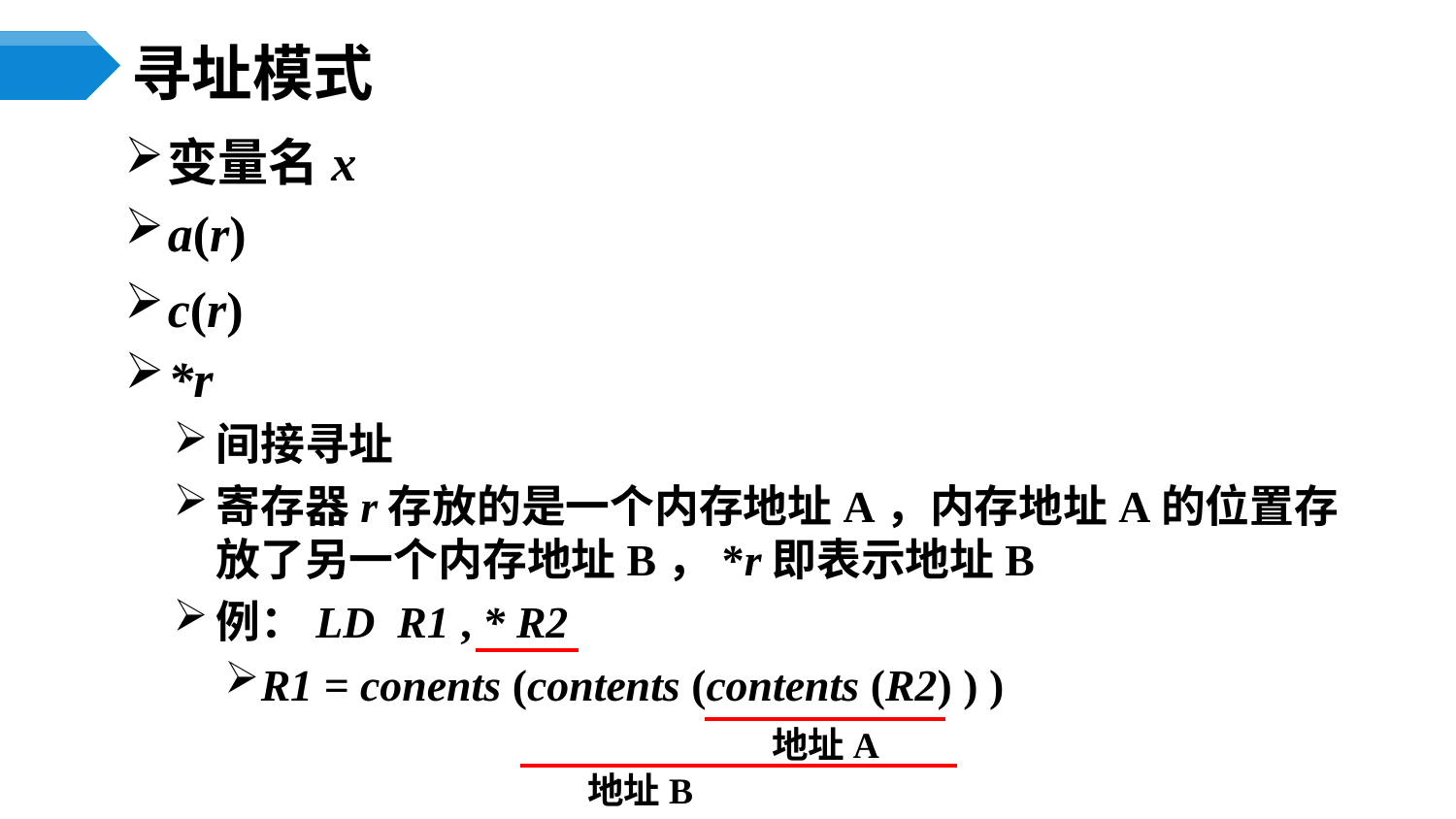

# 寻址模式
变量名x
a(r)
c(r)
*r
间接寻址
寄存器r存放的是一个内存地址A，内存地址A的位置存放了另一个内存地址B，*r即表示地址B
例：LD  R1 , * R2
R1 = conents (contents (contents (R2) ) )

地址A
地址B